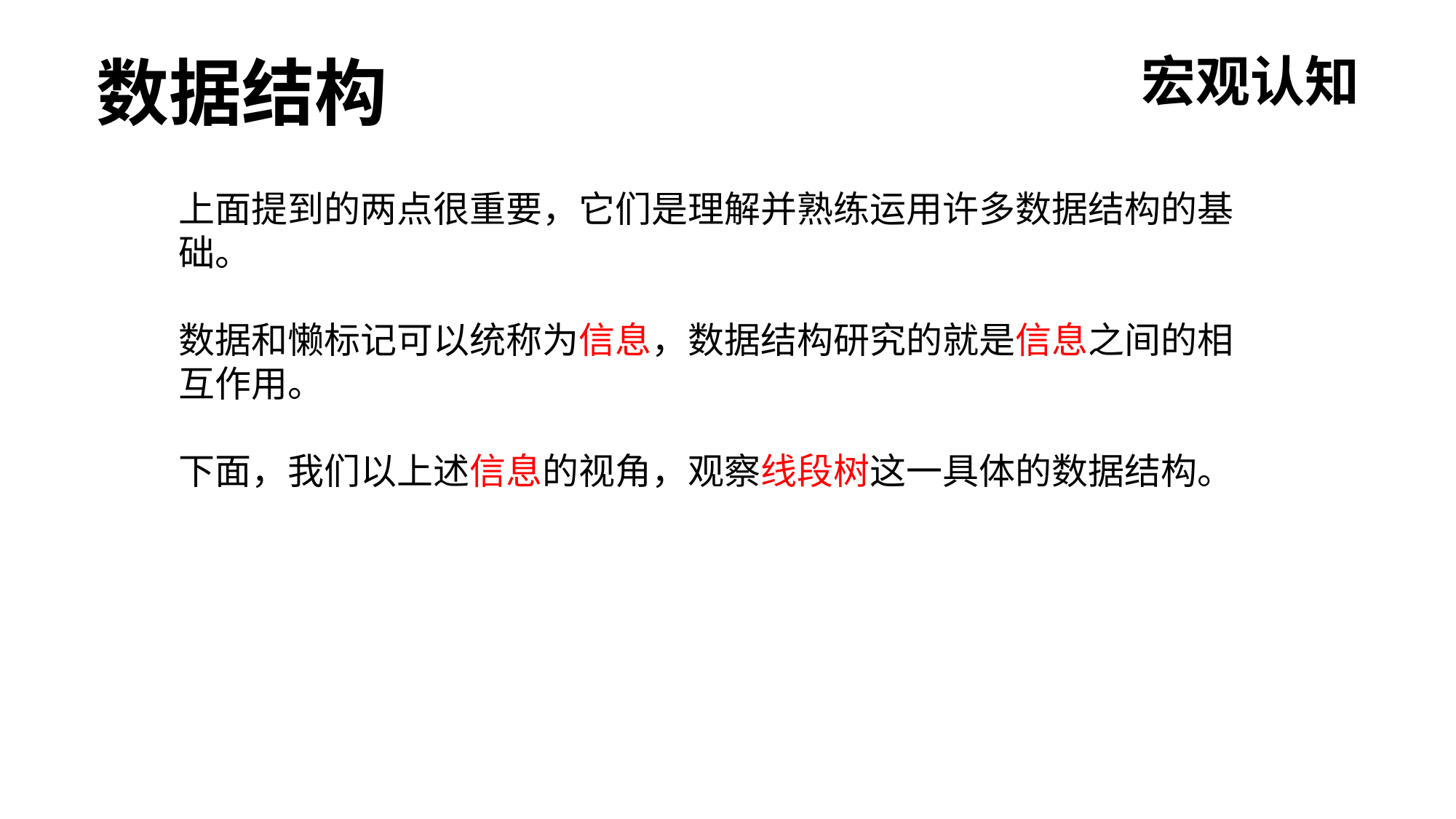

数据结构
宏观认知
上面提到的两点很重要，它们是理解并熟练运用许多数据结构的基础。

数据和懒标记可以统称为信息，数据结构研究的就是信息之间的相互作用。

下面，我们以上述信息的视角，观察线段树这一具体的数据结构。